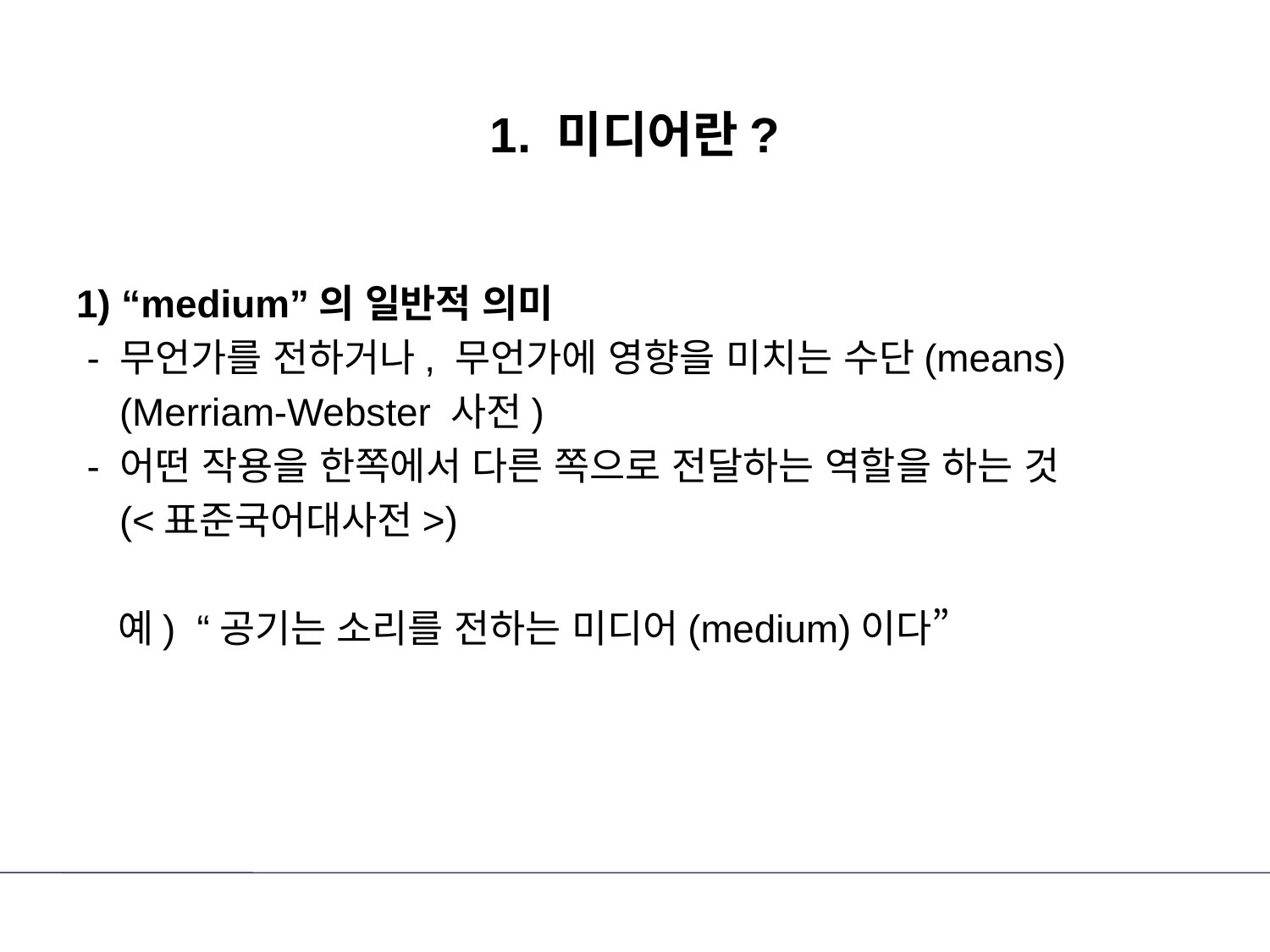

# 1. 미디어란?

1) “medium”의 일반적 의미
 - 무언가를 전하거나, 무언가에 영향을 미치는 수단(means)
    (Merriam-Webster 사전)
 - 어떤 작용을 한쪽에서 다른 쪽으로 전달하는 역할을 하는 것
    (<표준국어대사전>)

   예)  “공기는 소리를 전하는 미디어(medium)이다”